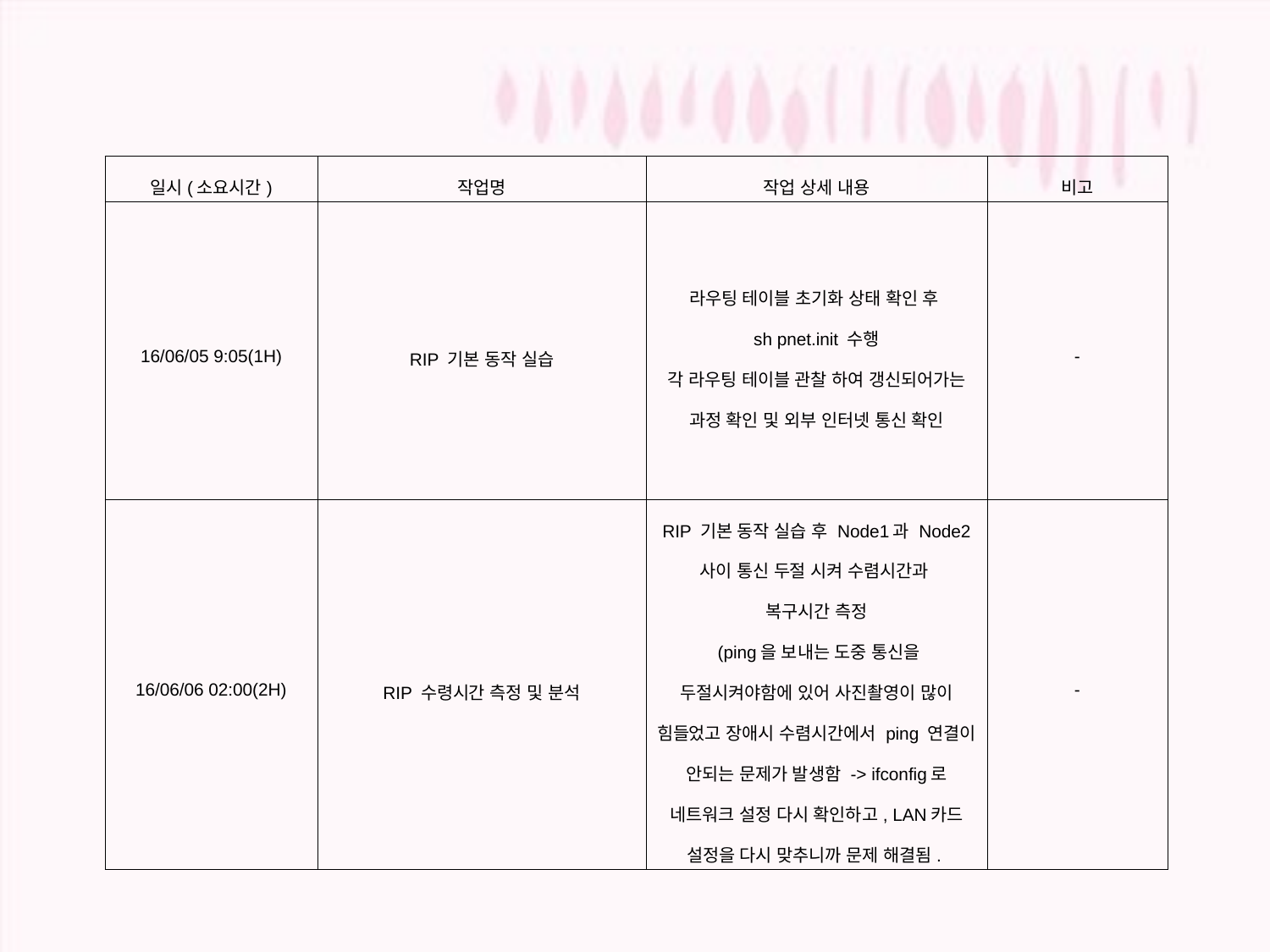

| 일시(소요시간) | 작업명 | 작업 상세 내용 | 비고 |
| --- | --- | --- | --- |
| 16/06/05 9:05(1H) | RIP 기본 동작 실습 | 라우팅 테이블 초기화 상태 확인 후 sh pnet.init 수행 각 라우팅 테이블 관찰 하여 갱신되어가는 과정 확인 및 외부 인터넷 통신 확인 | - |
| 16/06/06 02:00(2H) | RIP 수령시간 측정 및 분석 | RIP 기본 동작 실습 후 Node1과 Node2 사이 통신 두절 시켜 수렴시간과 복구시간 측정 (ping을 보내는 도중 통신을 두절시켜야함에 있어 사진촬영이 많이 힘들었고 장애시 수렴시간에서 ping 연결이 안되는 문제가 발생함 -> ifconfig로 네트워크 설정 다시 확인하고, LAN카드 설정을 다시 맞추니까 문제 해결됨. | - |